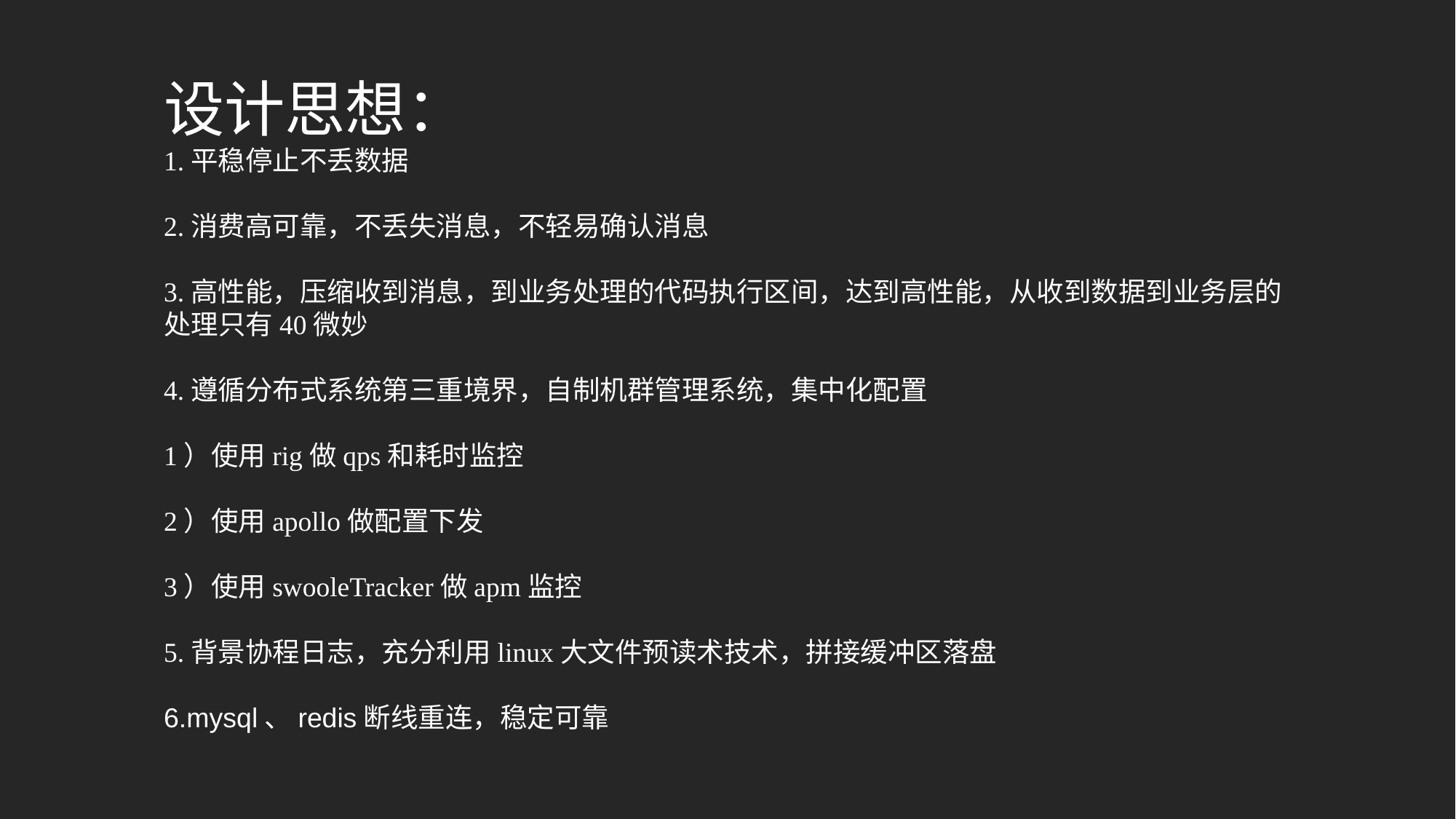

设计思想：
1.平稳停止不丢数据

2.消费高可靠，不丢失消息，不轻易确认消息

3.高性能，压缩收到消息，到业务处理的代码执行区间，达到高性能，从收到数据到业务层的处理只有40微妙

4.遵循分布式系统第三重境界，自制机群管理系统，集中化配置

1）使用rig做qps和耗时监控

2）使用apollo做配置下发

3）使用swooleTracker做apm监控

5.背景协程日志，充分利用linux大文件预读术技术，拼接缓冲区落盘

6.mysql、redis断线重连，稳定可靠